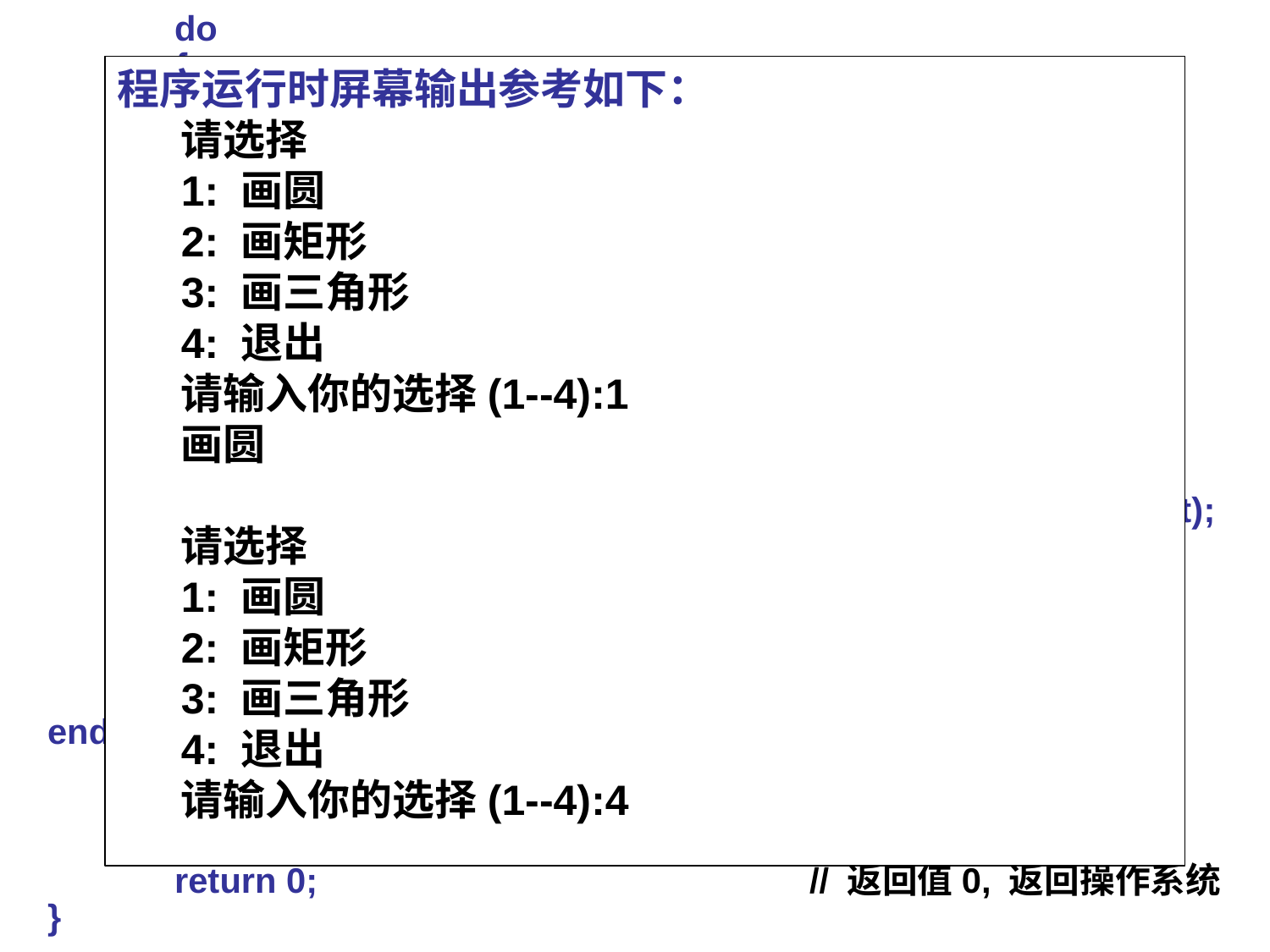

do
	{
		cout << "请选择" << endl;
		cout << "1: 画圆" << endl;
		cout << "2: 画矩形" << endl;
		cout << "3: 画三角形" << endl;
		cout << "4: 退出" << endl;

		cout << "请输入你的选择(1--4):";
		cin >> select;			// 输入选择变量

		if (select >= 1 && select <= 3)
		{
			Shape *p = ShapeFactory::GetInstance(select);
				// 指向实例对象
			p->Draw();
			delete p;		// 释放实例对象
		}
		else if (select < 1 && select > 4) cout << "选错!" << endl;
		cout << endl;			// 换行
	}while (select != 4);

	return 0;                    			// 返回值0, 返回操作系统
}
程序运行时屏幕输出参考如下：
请选择
1: 画圆
2: 画矩形
3: 画三角形
4: 退出
请输入你的选择(1--4):1
画圆

请选择
1: 画圆
2: 画矩形
3: 画三角形
4: 退出
请输入你的选择(1--4):4